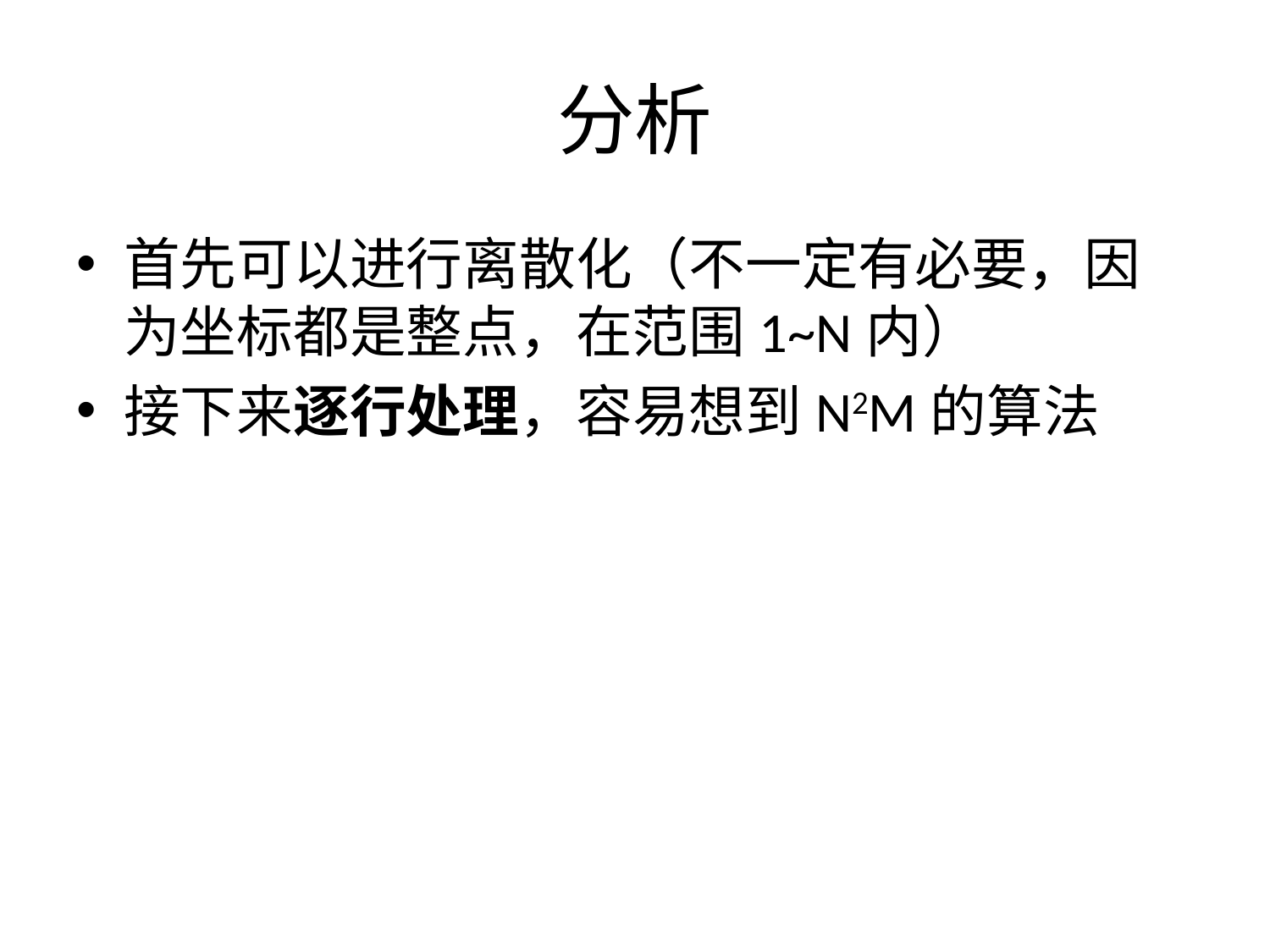

# 分析
首先可以进行离散化（不一定有必要，因为坐标都是整点，在范围1~N内）
接下来逐行处理，容易想到N2M的算法